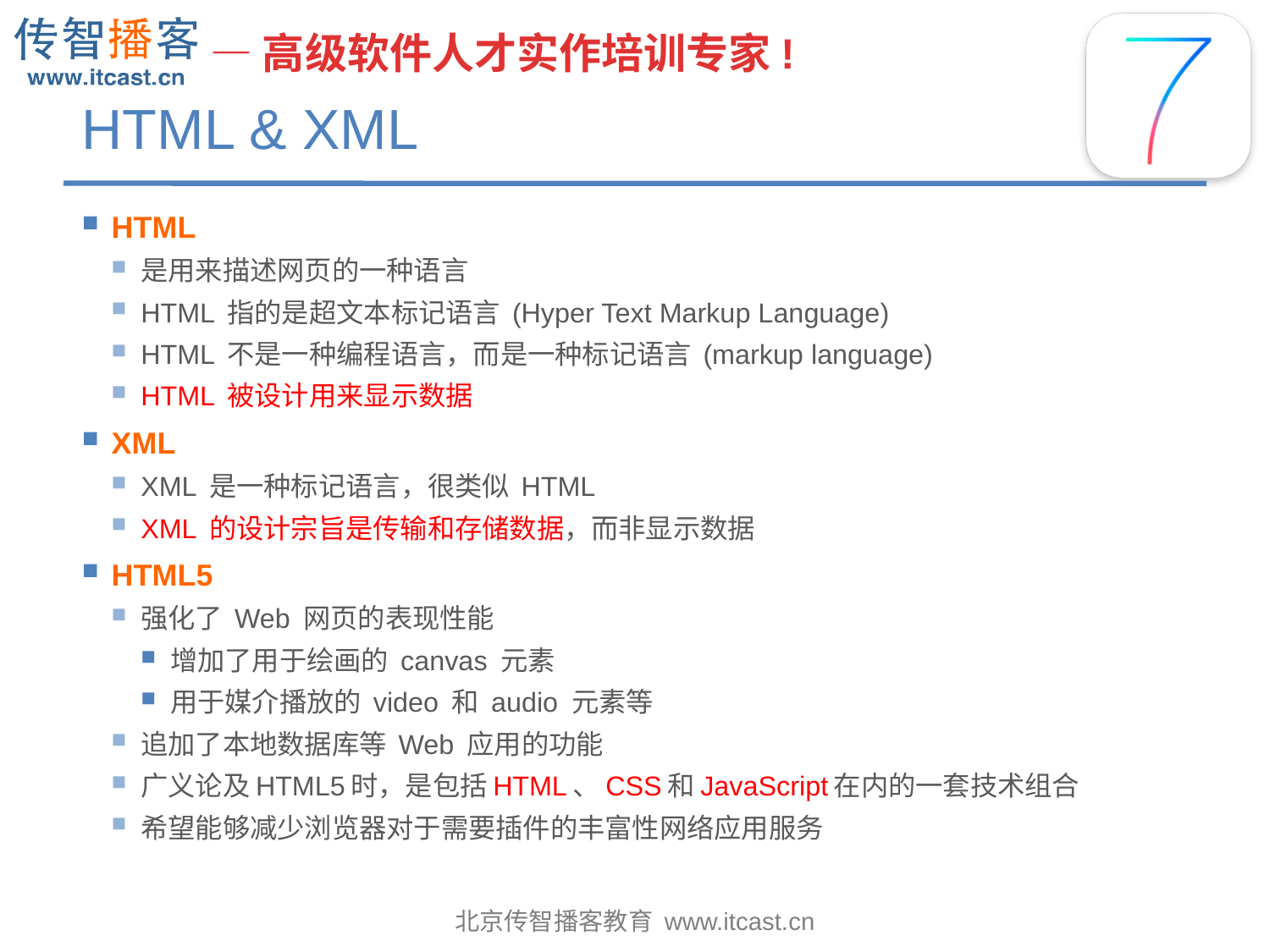

# HTML & XML
HTML
是用来描述网页的一种语言
HTML 指的是超文本标记语言 (Hyper Text Markup Language)
HTML 不是一种编程语言，而是一种标记语言 (markup language)
HTML 被设计用来显示数据
XML
XML 是一种标记语言，很类似 HTML
XML 的设计宗旨是传输和存储数据，而非显示数据
HTML5
强化了 Web 网页的表现性能
增加了用于绘画的 canvas 元素
用于媒介播放的 video 和 audio 元素等
追加了本地数据库等 Web 应用的功能
广义论及HTML5时，是包括HTML、CSS和JavaScript在内的一套技术组合
希望能够减少浏览器对于需要插件的丰富性网络应用服务